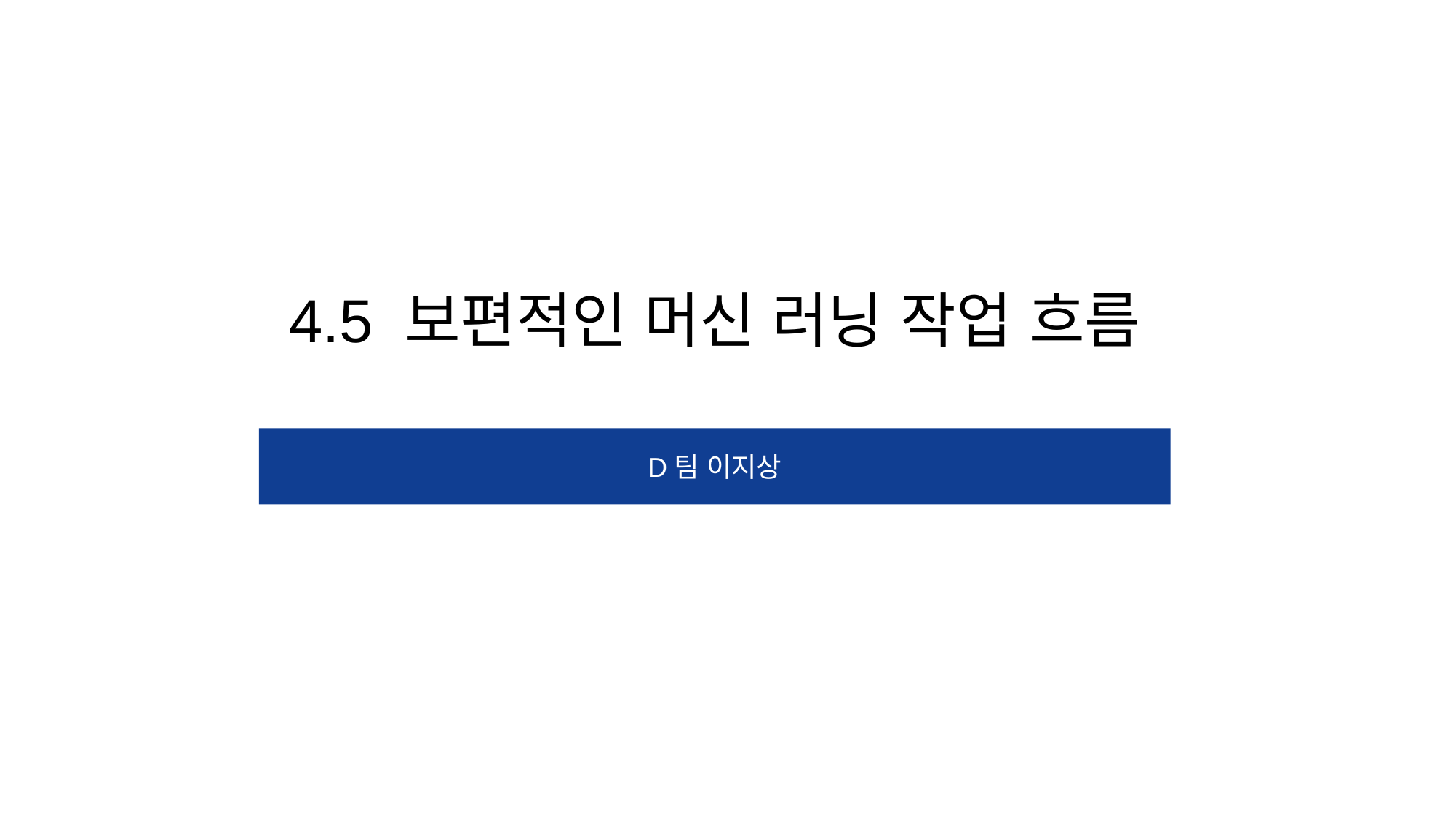

4.5 보편적인 머신 러닝 작업 흐름
D팀 이지상